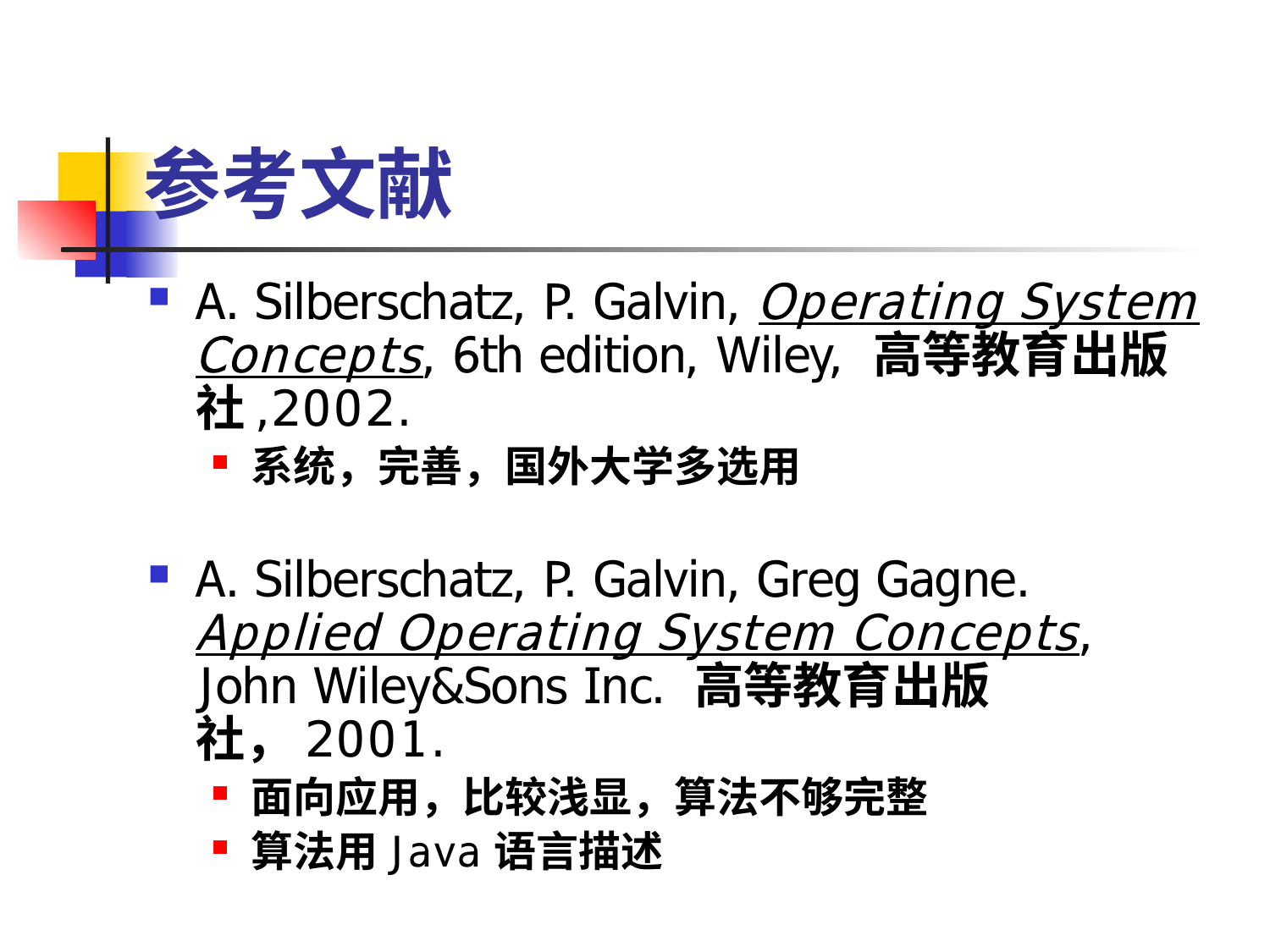

参考文献
A. Silberschatz, P. Galvin, Operating System Concepts, 6th edition, Wiley, 高等教育出版社,2002.
系统，完善，国外大学多选用

A. Silberschatz, P. Galvin, Greg Gagne. Applied Operating System Concepts, John Wiley&Sons Inc. 高等教育出版社，2001.
面向应用，比较浅显，算法不够完整
算法用Java语言描述